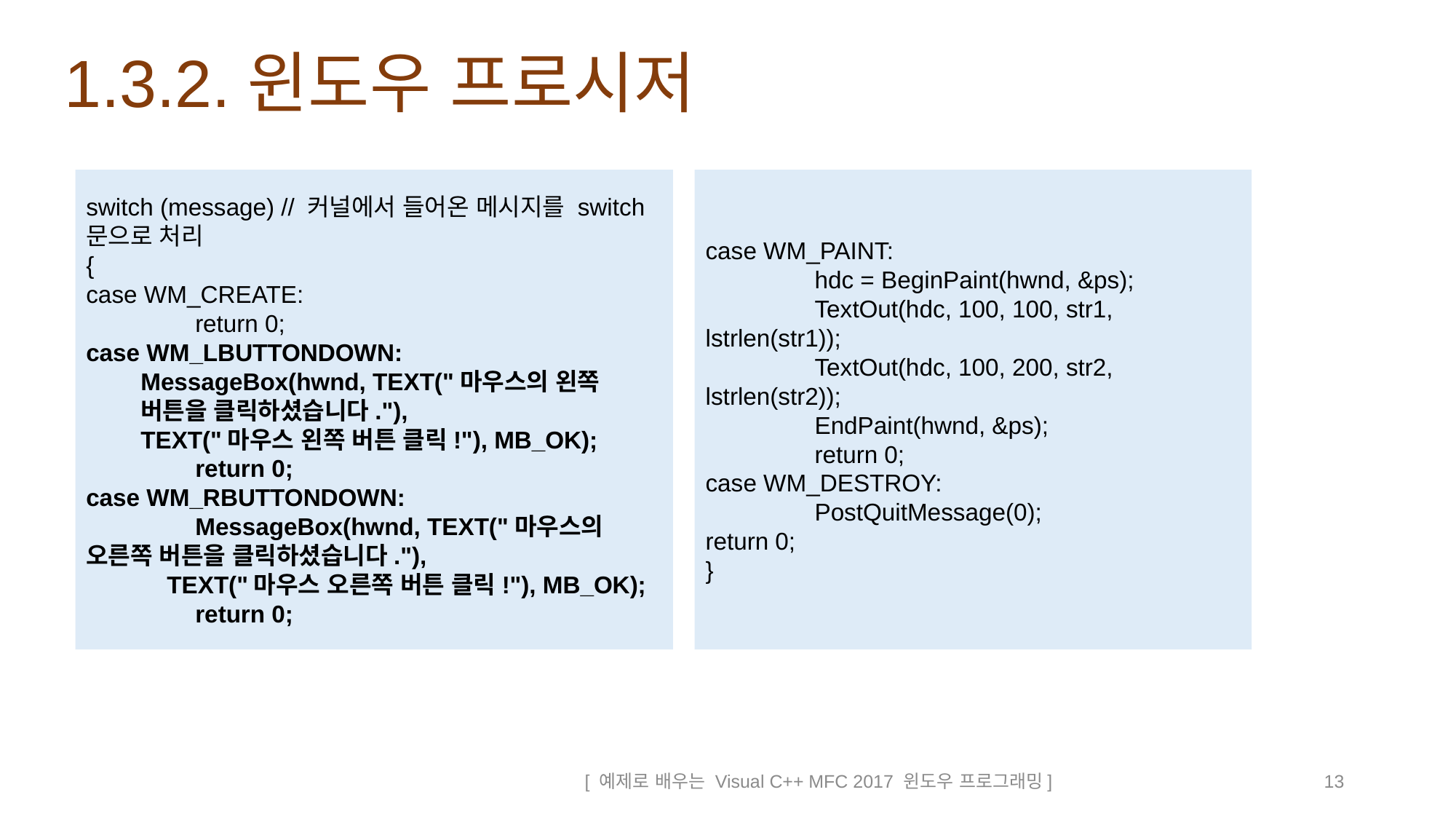

# 1.3.2.윈도우 프로시저
switch (message) // 커널에서 들어온 메시지를 switch문으로 처리
{
case WM_CREATE:
	return 0;
case WM_LBUTTONDOWN:
MessageBox(hwnd, TEXT("마우스의 왼쪽 버튼을 클릭하셨습니다."),
TEXT("마우스 왼쪽 버튼 클릭!"), MB_OK);
	return 0;
case WM_RBUTTONDOWN:
	MessageBox(hwnd, TEXT("마우스의 오른쪽 버튼을 클릭하셨습니다."),
            TEXT("마우스 오른쪽 버튼 클릭!"), MB_OK);
	return 0;
case WM_PAINT:
	hdc = BeginPaint(hwnd, &ps);
	TextOut(hdc, 100, 100, str1, lstrlen(str1));
	TextOut(hdc, 100, 200, str2, lstrlen(str2));
	EndPaint(hwnd, &ps);
	return 0;
case WM_DESTROY:
	PostQuitMessage(0);
return 0;
}
[ 예제로 배우는 Visual C++ MFC 2017 윈도우 프로그래밍]
13